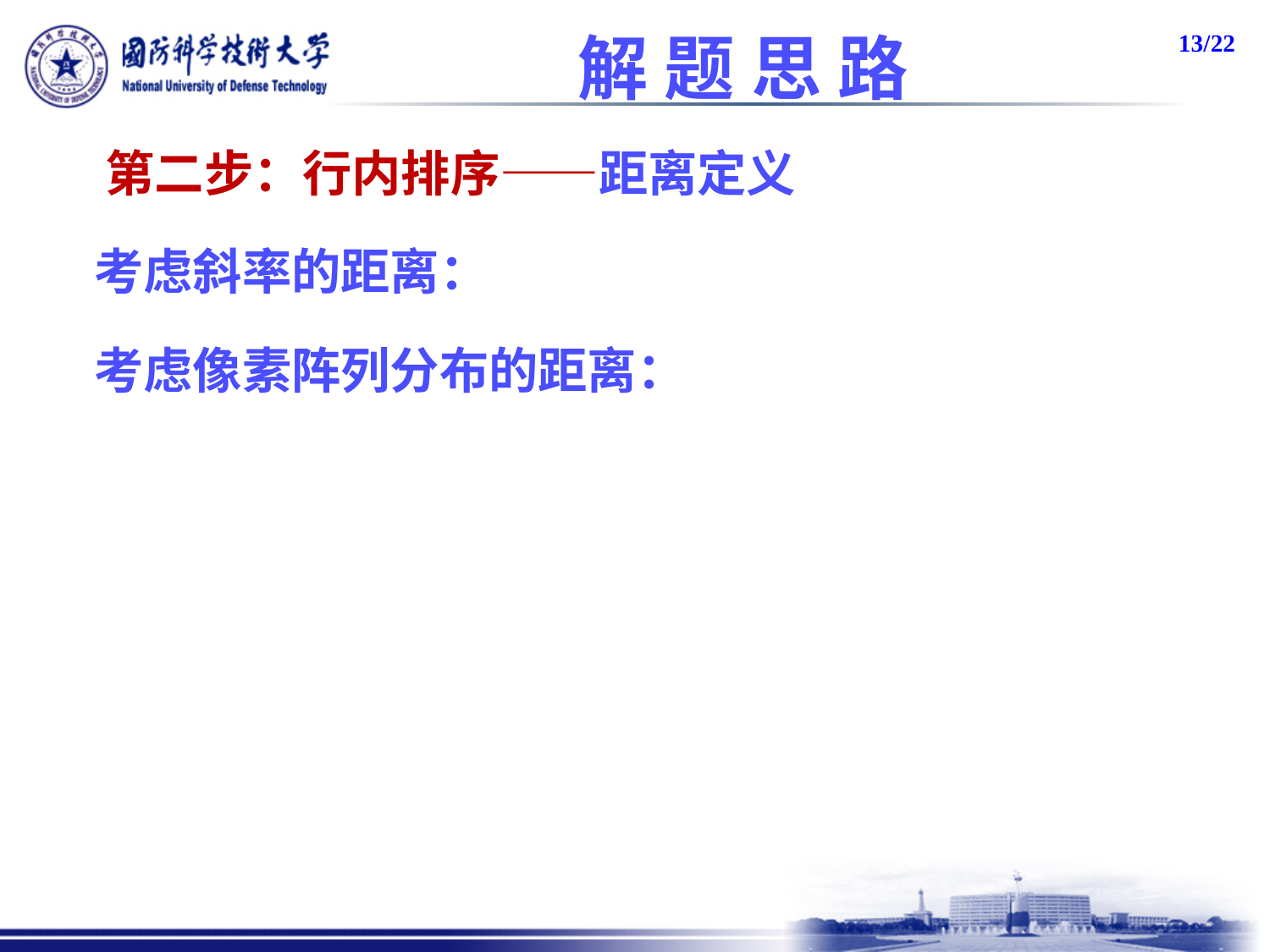

# 解 题 思 路
     第二步：行内排序——距离定义
    考虑斜率的距离：
    考虑像素阵列分布的距离：